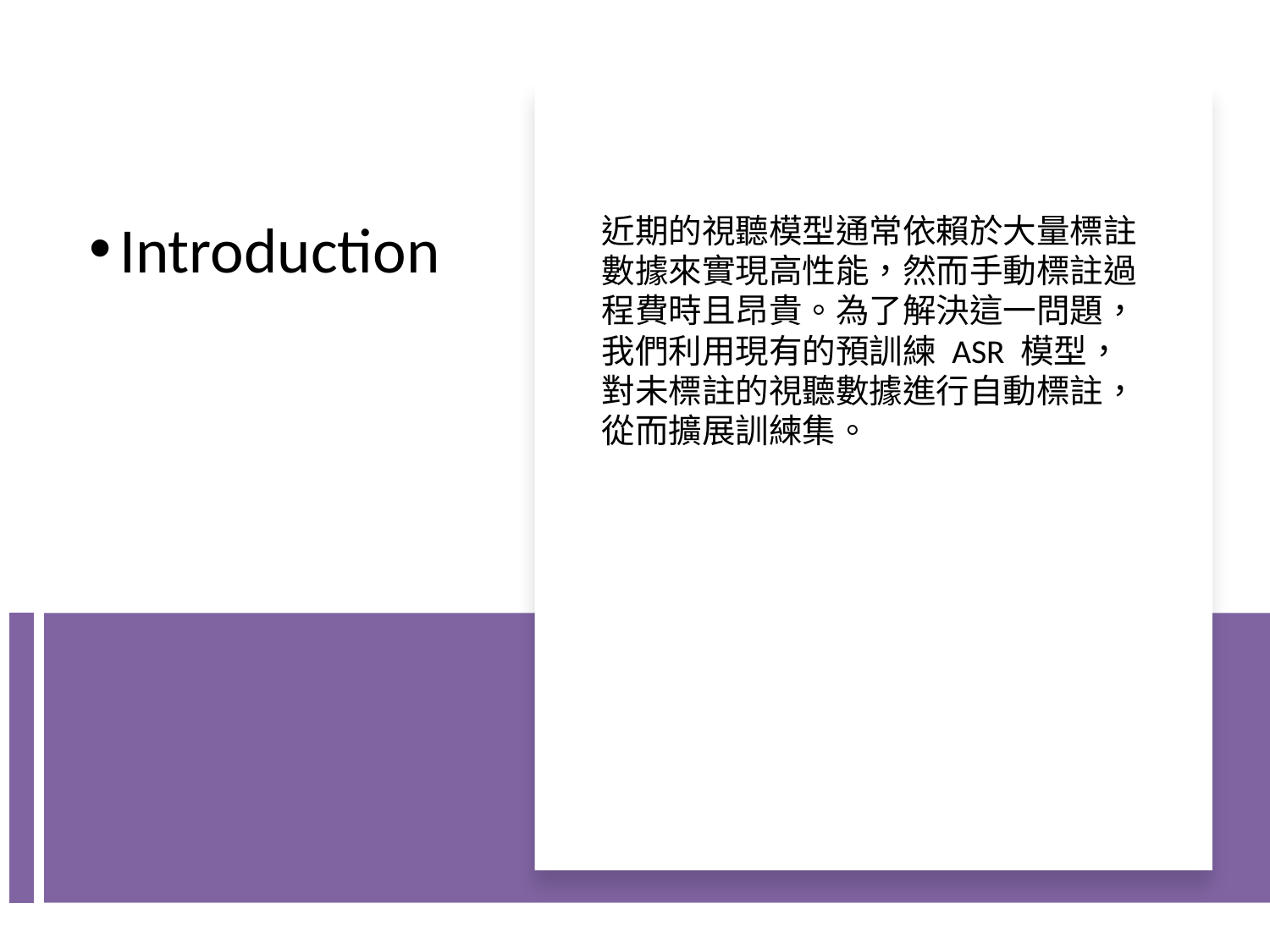

近期的視聽模型通常依賴於大量標註數據來實現高性能，然而手動標註過程費時且昂貴。為了解決這一問題，我們利用現有的預訓練 ASR 模型，對未標註的視聽數據進行自動標註，從而擴展訓練集。

# Introduction

5